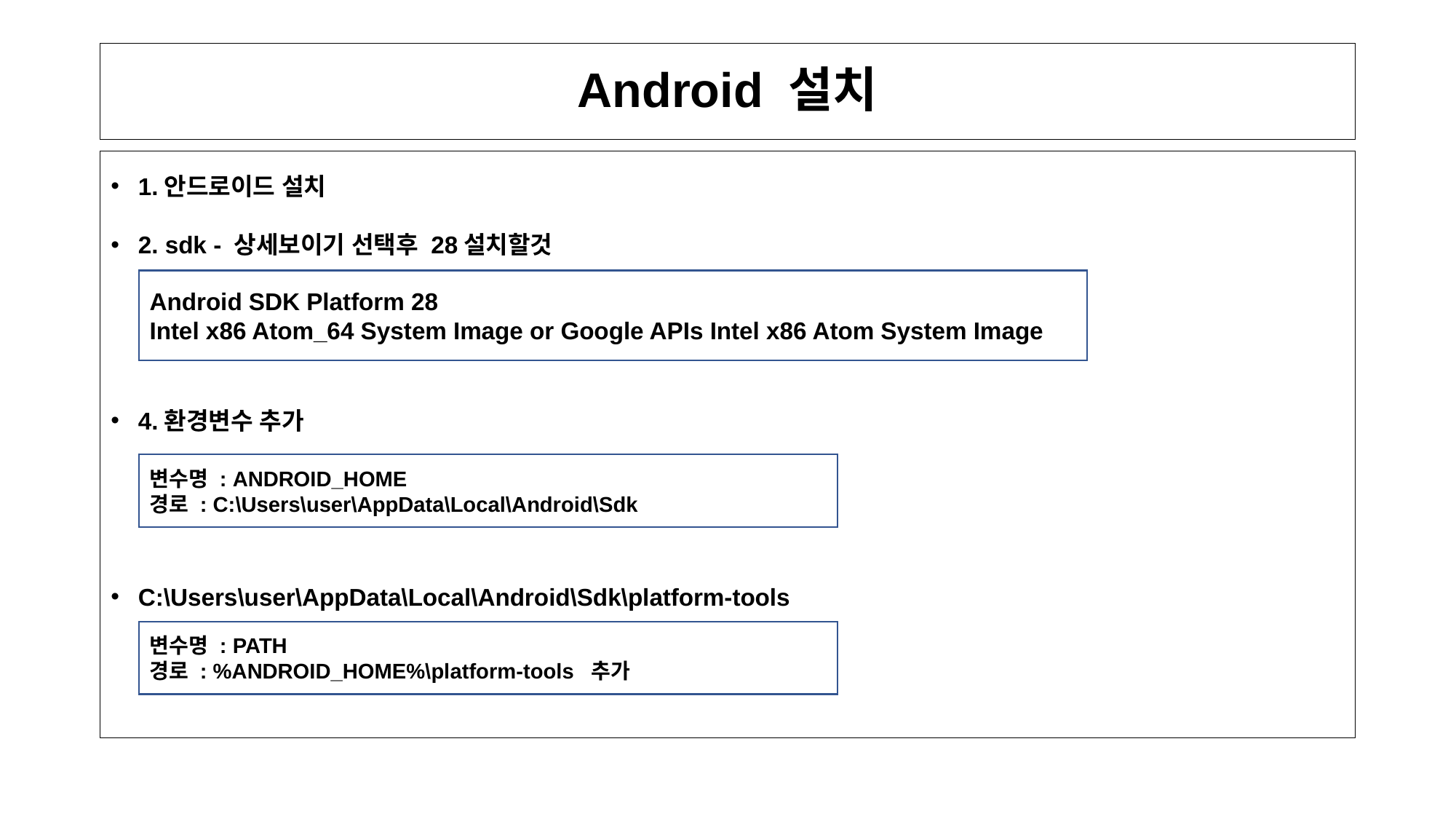

# Android 설치
1.안드로이드 설치
2. sdk - 상세보이기 선택후 28설치할것

4.환경변수 추가

C:\Users\user\AppData\Local\Android\Sdk\platform-tools
Android SDK Platform 28
Intel x86 Atom_64 System Image or Google APIs Intel x86 Atom System Image

변수명 : ANDROID_HOME
경로 : C:\Users\user\AppData\Local\Android\Sdk

변수명 : PATH
경로 : %ANDROID_HOME%\platform-tools  추가